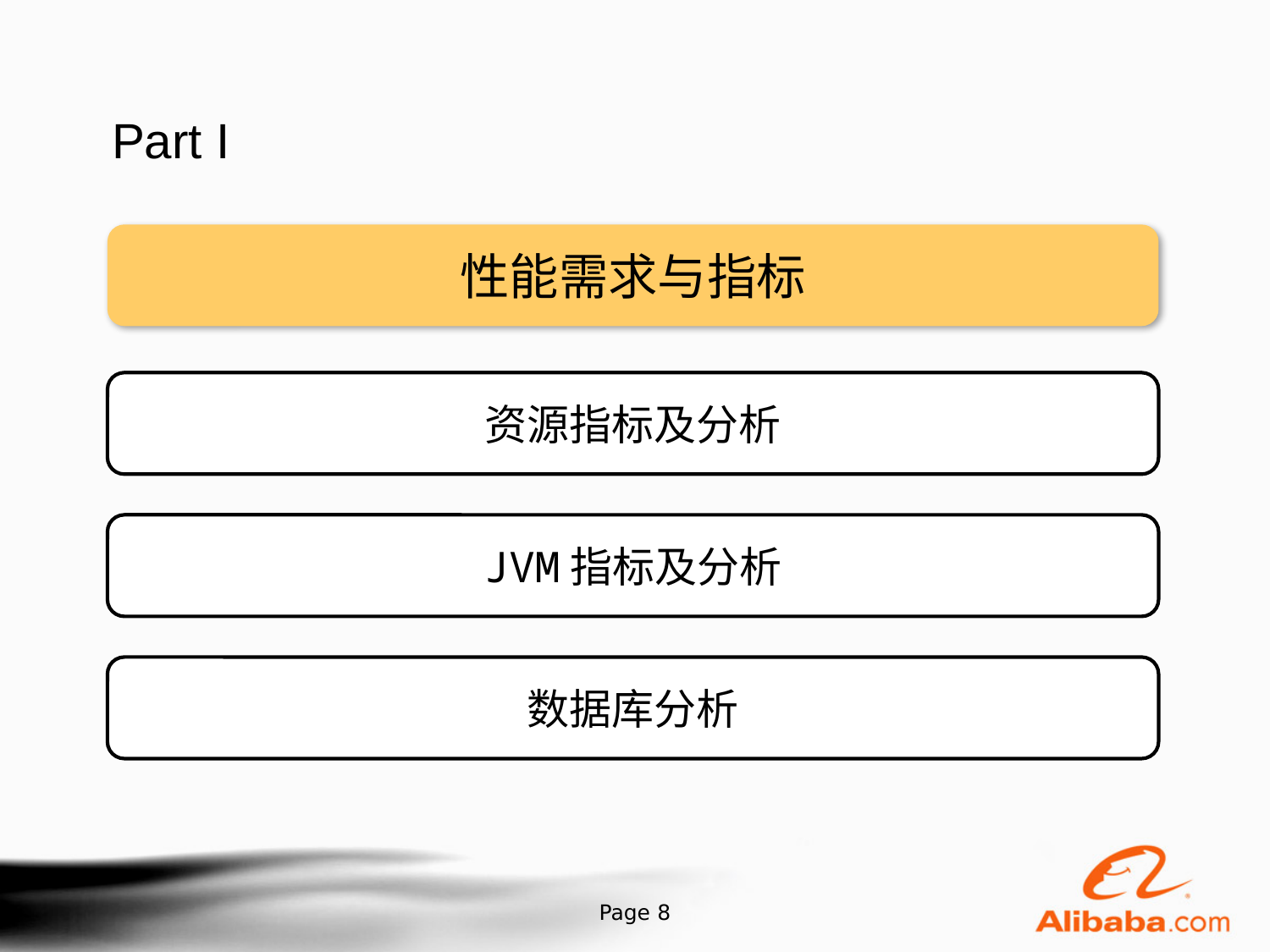

# Part I
性能需求与指标
资源指标及分析
JVM指标及分析
数据库分析
Page 8